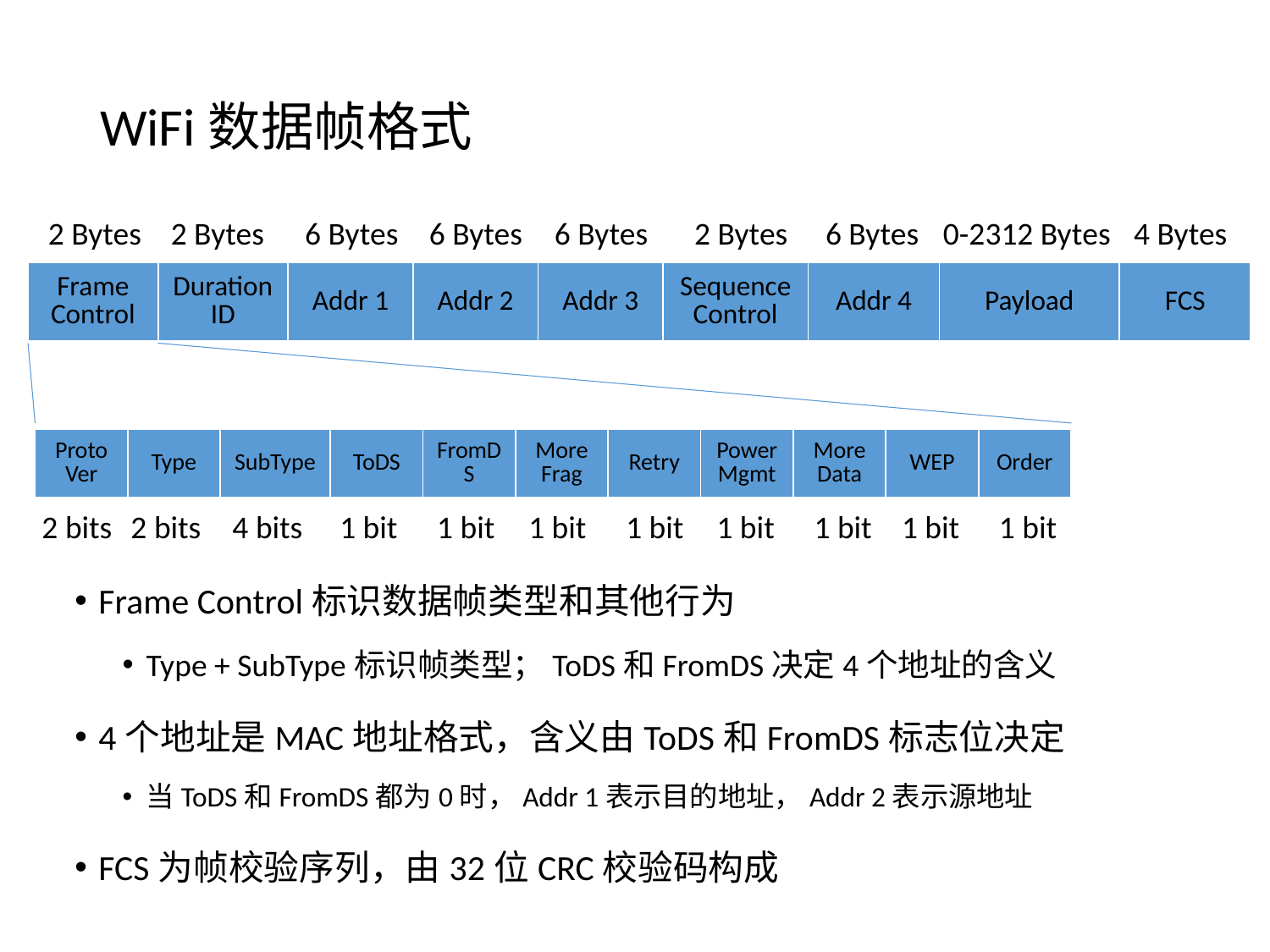

# WiFi数据帧格式
2 Bytes
2 Bytes
6 Bytes
6 Bytes
6 Bytes
2 Bytes
6 Bytes
0-2312 Bytes
4 Bytes
| Frame Control | Duration ID | Addr 1 | Addr 2 | Addr 3 | Sequence Control | Addr 4 | Payload | FCS |
| --- | --- | --- | --- | --- | --- | --- | --- | --- |
| Proto Ver | Type | SubType | ToDS | FromDS | More Frag | Retry | Power Mgmt | More Data | WEP | Order |
| --- | --- | --- | --- | --- | --- | --- | --- | --- | --- | --- |
2 bits
2 bits
4 bits
1 bit
1 bit
1 bit
1 bit
1 bit
1 bit
1 bit
1 bit
Frame Control标识数据帧类型和其他行为
Type + SubType标识帧类型；ToDS和FromDS决定4个地址的含义
4个地址是MAC地址格式，含义由ToDS和FromDS标志位决定
当ToDS和FromDS都为0时，Addr 1表示目的地址，Addr 2表示源地址
FCS为帧校验序列，由32位CRC校验码构成

49